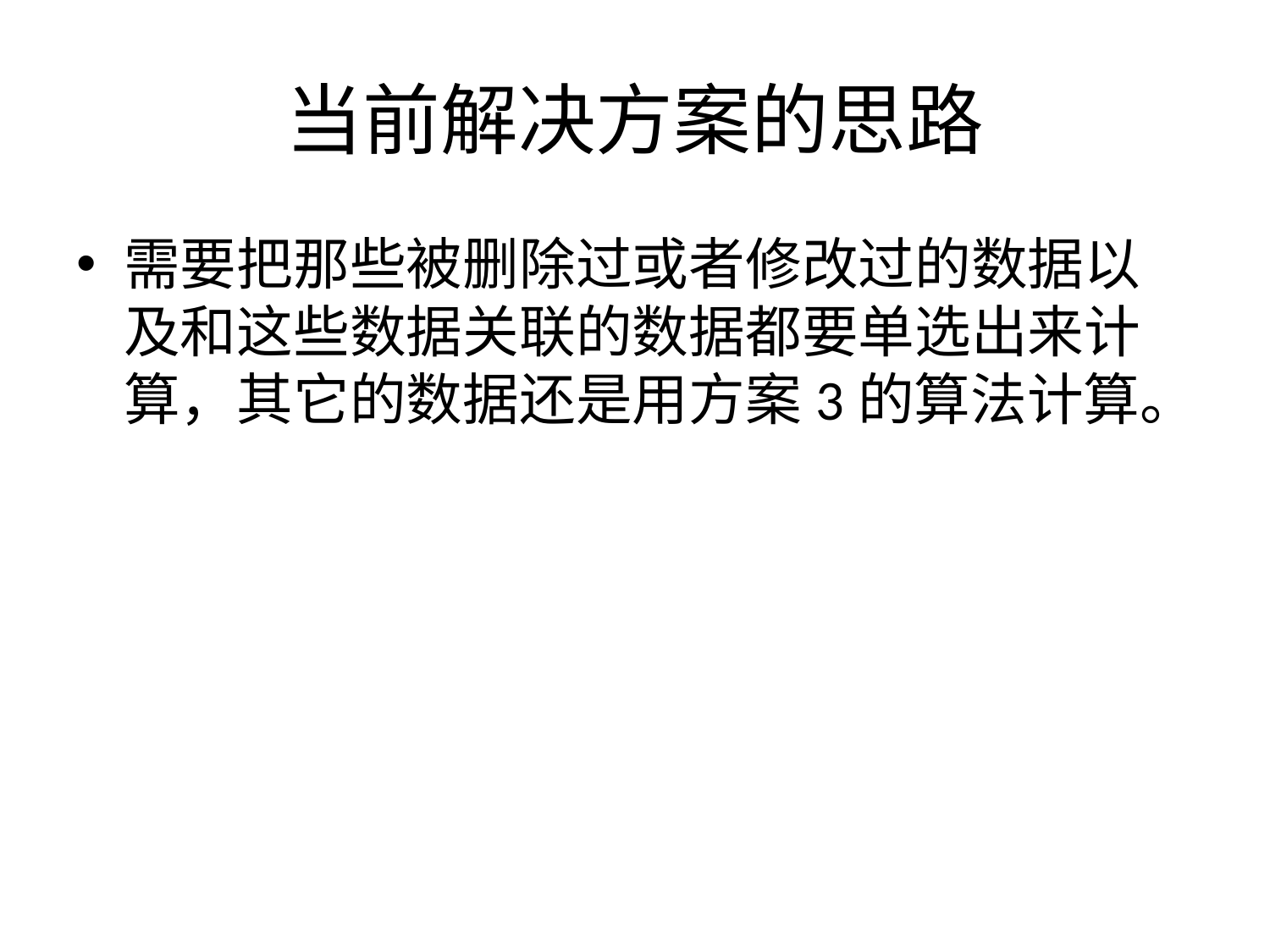

# 当前解决方案的思路
需要把那些被删除过或者修改过的数据以及和这些数据关联的数据都要单选出来计算，其它的数据还是用方案3的算法计算。